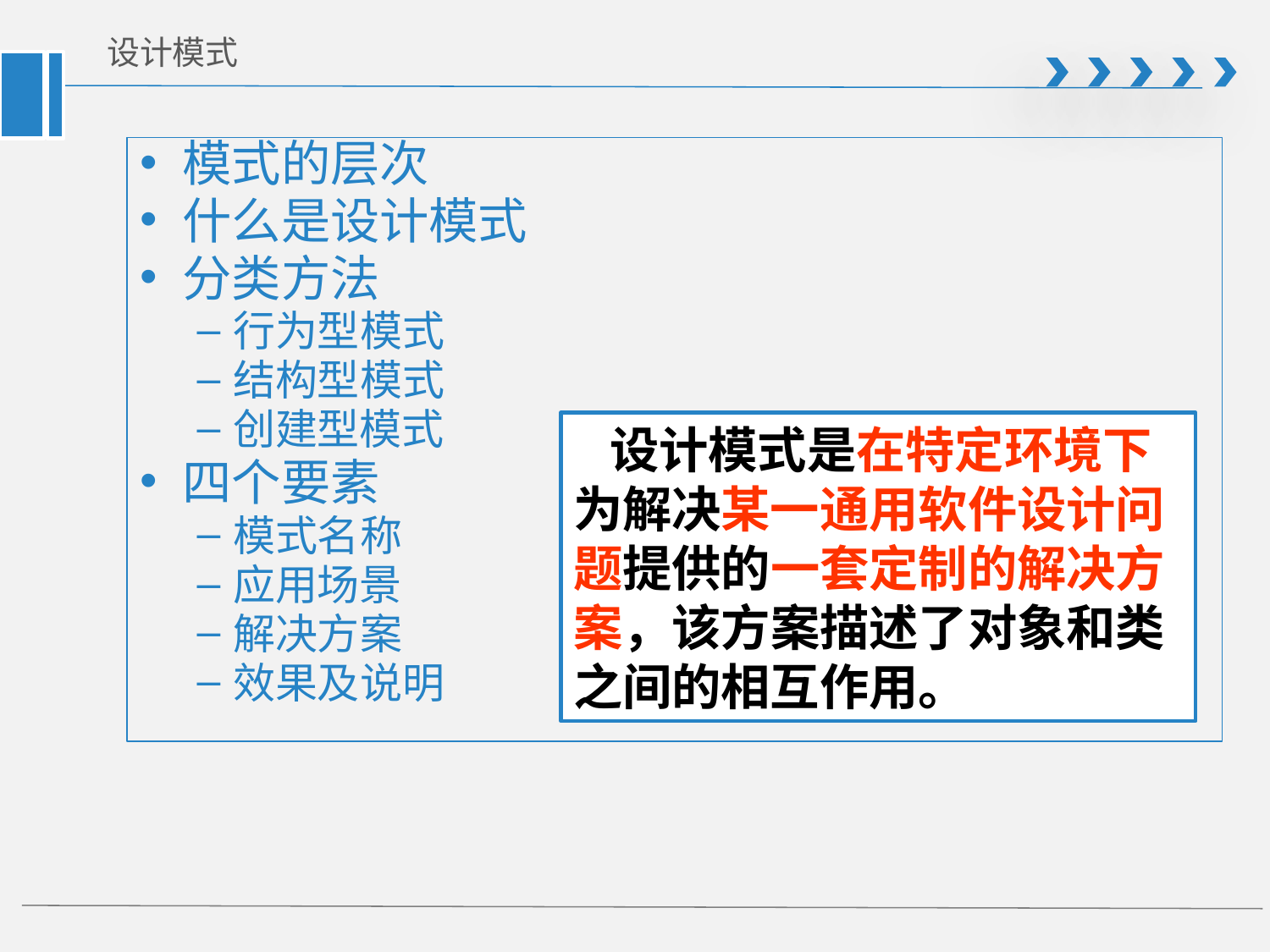

# 设计模式
模式的层次
什么是设计模式
分类方法
行为型模式
结构型模式
创建型模式
四个要素
模式名称
应用场景
解决方案
效果及说明
设计模式是在特定环境下为解决某一通用软件设计问题提供的一套定制的解决方案，该方案描述了对象和类之间的相互作用。